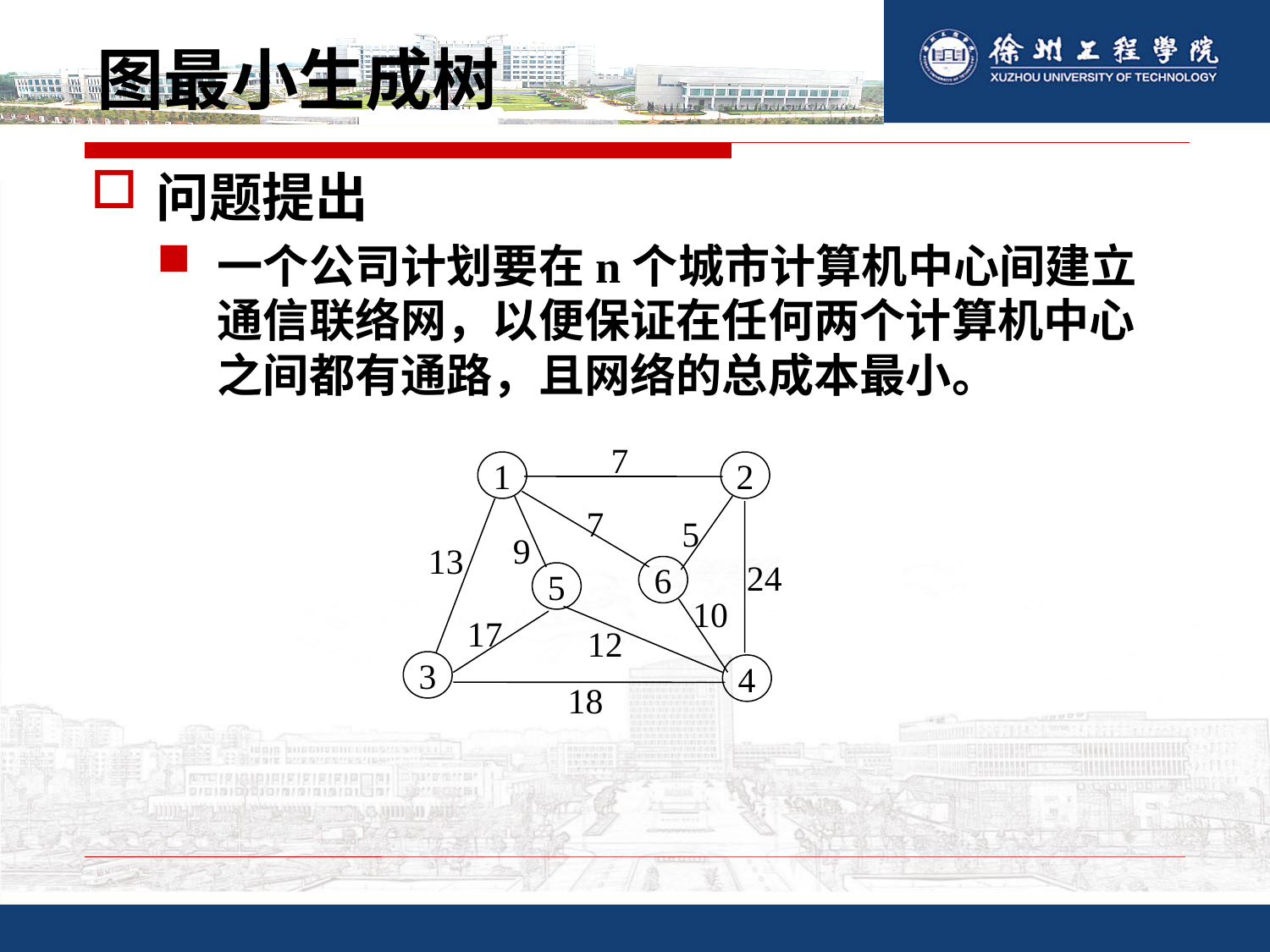

# 图最小生成树
问题提出
一个公司计划要在n个城市计算机中心间建立通信联络网，以便保证在任何两个计算机中心之间都有通路，且网络的总成本最小。

7
1
2

6
5

3
4

7
5
9
13
24
10
17
12
18